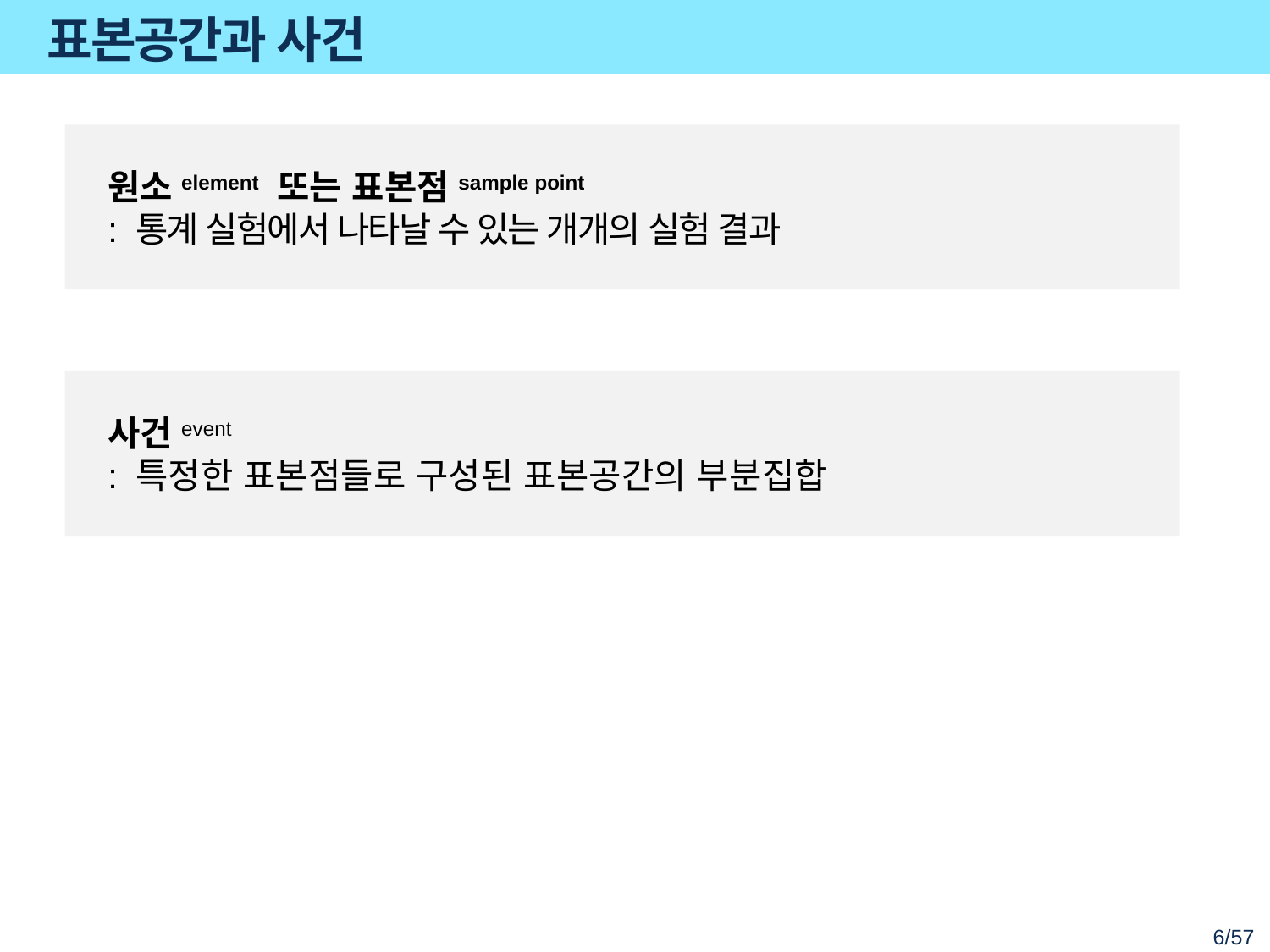

# 표본공간과 사건

원소element 또는 표본점sample point
: 통계 실험에서 나타날 수 있는 개개의 실험 결과

사건event
: 특정한 표본점들로 구성된 표본공간의 부분집합